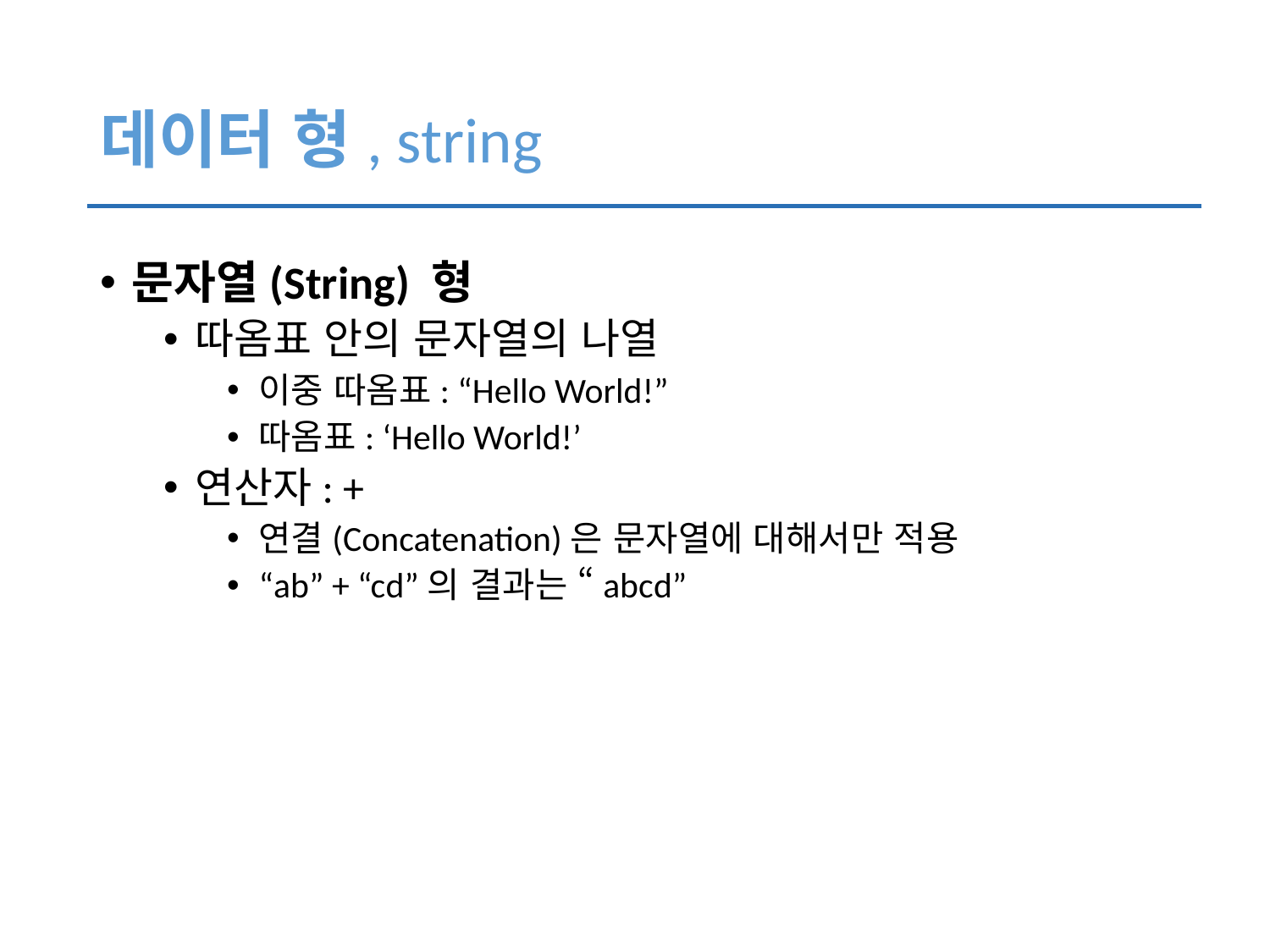

# 데이터 형, string
문자열(String) 형
따옴표 안의 문자열의 나열
이중 따옴표: “Hello World!”
따옴표: ‘Hello World!’
연산자: +
연결(Concatenation)은 문자열에 대해서만 적용
“ab” + “cd”의 결과는 “abcd”